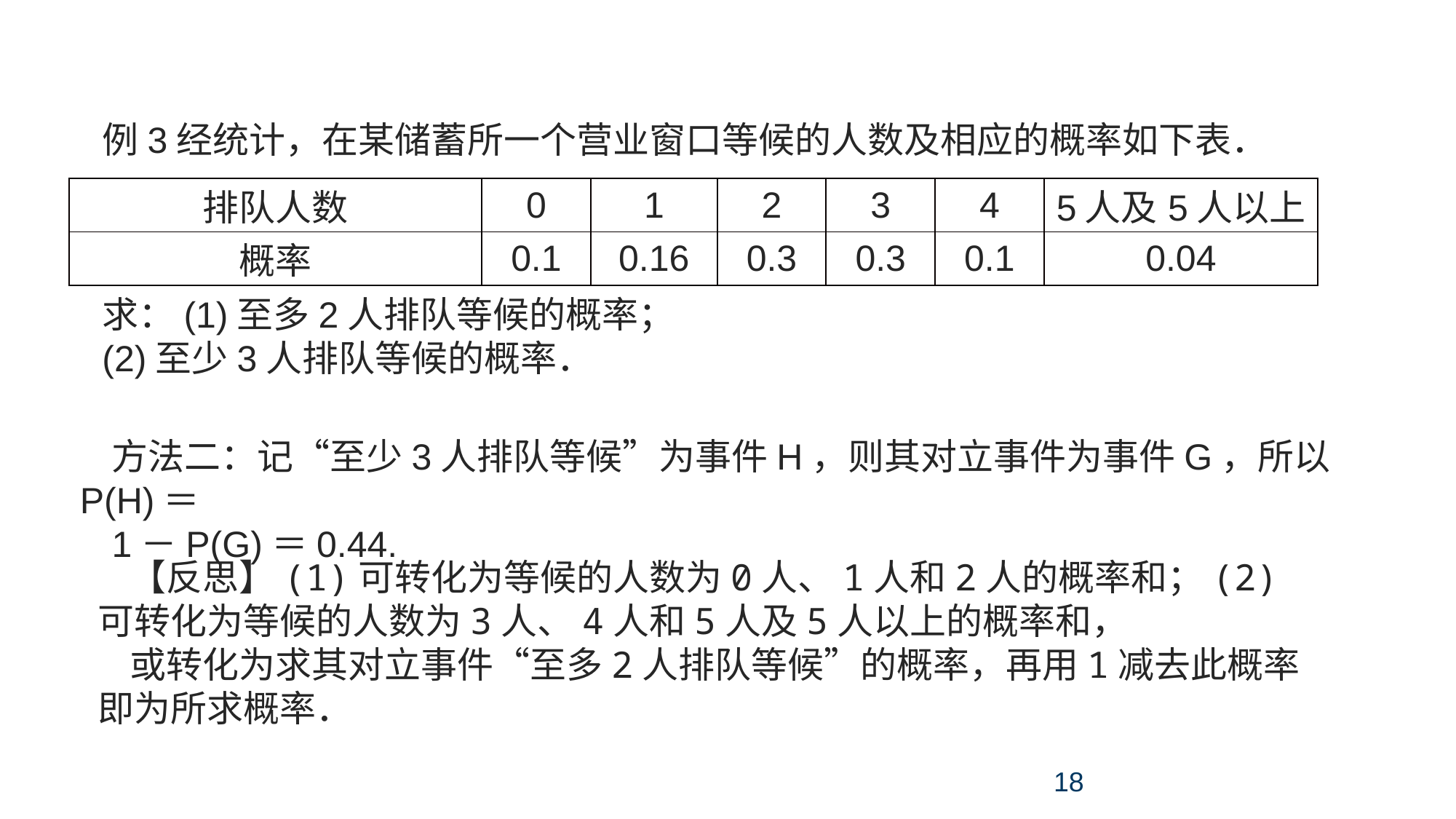

考点一  随机事件的概率、古典概型和几何概型
例3经统计，在某储蓄所一个营业窗口等候的人数及相应的概率如下表．

求：(1)至多2人排队等候的概率；
(2)至少3人排队等候的概率．
| 排队人数 | 0 | 1 | 2 | 3 | 4 | 5人及5人以上 |
| --- | --- | --- | --- | --- | --- | --- |
| 概率 | 0.1 | 0.16 | 0.3 | 0.3 | 0.1 | 0.04 |
方法二：记“至少3人排队等候”为事件H，则其对立事件为事件G，所以P(H)＝
1－P(G)＝0.44.
【反思】(1)可转化为等候的人数为0人、1人和2人的概率和；(2)可转化为等候的人数为3人、4人和5人及5人以上的概率和，
或转化为求其对立事件“至多2人排队等候”的概率，再用1减去此概率即为所求概率．
18